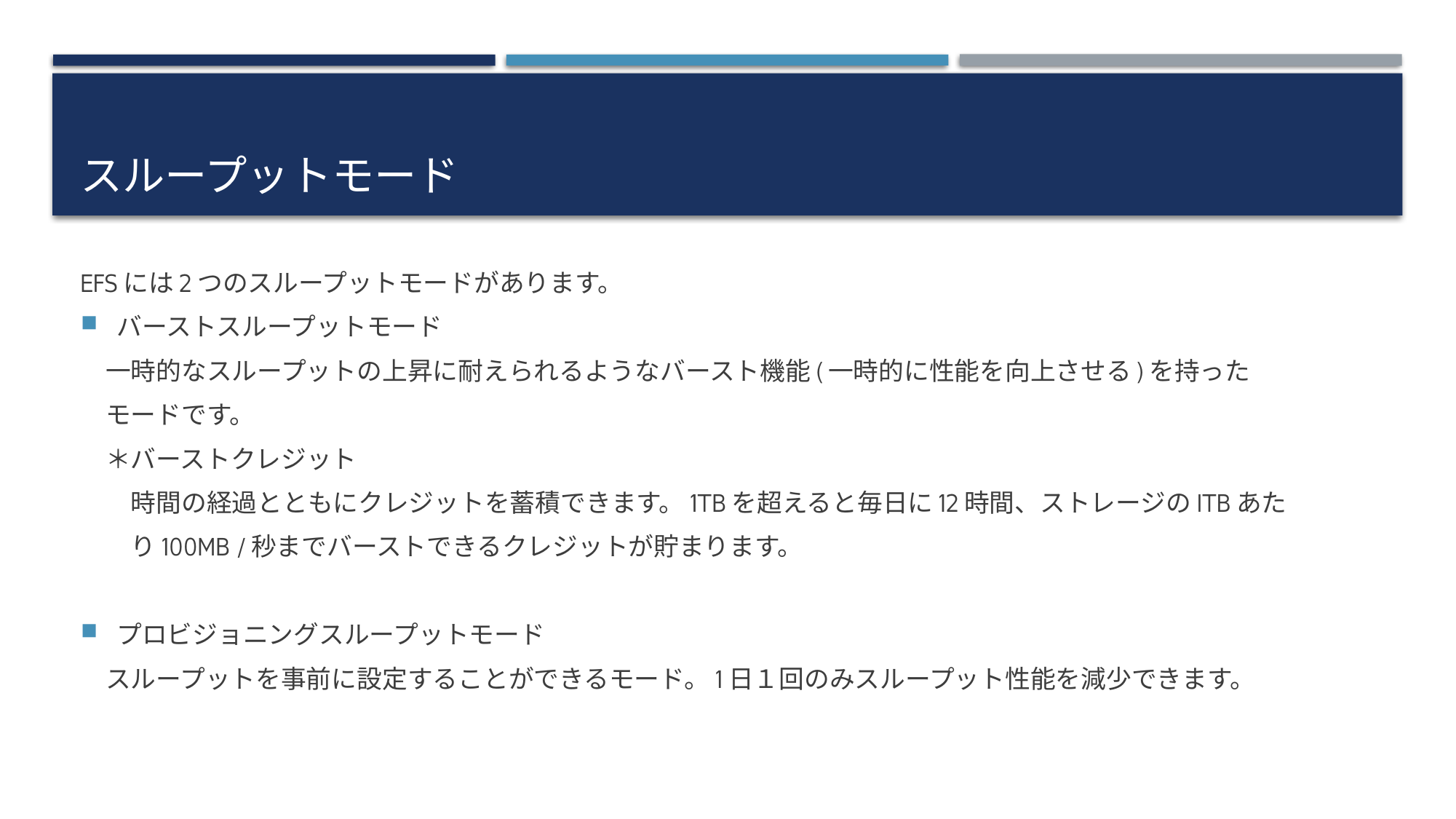

# スループットモード
EFSには2つのスループットモードがあります。
バーストスループットモード
　一時的なスループットの上昇に耐えられるようなバースト機能(一時的に性能を向上させる)を持った
　モードです。
　＊バーストクレジット
　　時間の経過とともにクレジットを蓄積できます。1TBを超えると毎日に12時間、ストレージのITBあた
　　り100MB /秒までバーストできるクレジットが貯まります。

プロビジョニングスループットモード
　スループットを事前に設定することができるモード。1日１回のみスループット性能を減少できます。